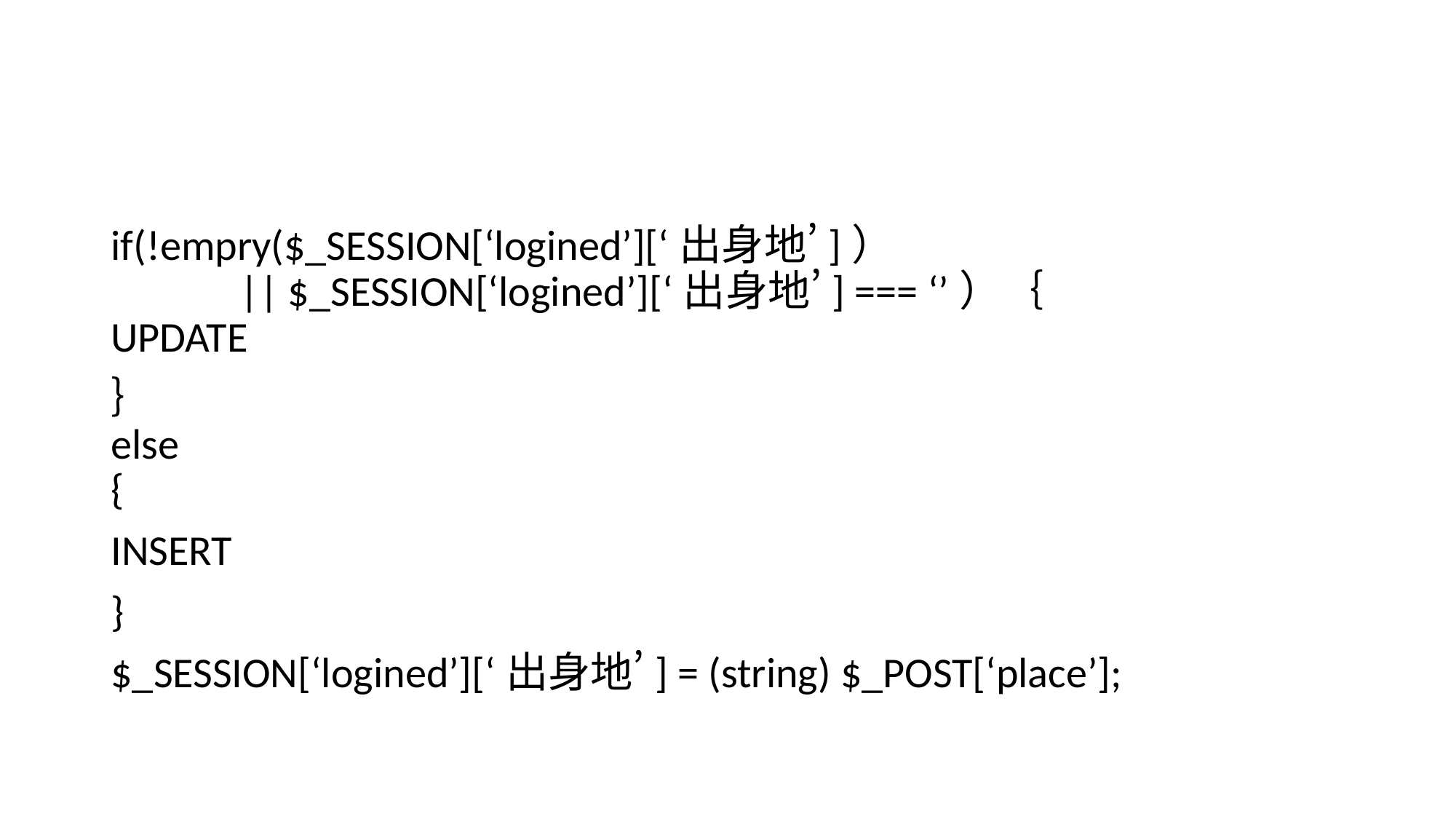

#
if(!empry($_SESSION[‘logined’][‘出身地’]）
	 || $_SESSION[‘logined’][‘出身地’] === ‘’）｛
UPDATE
｝
else
{
INSERT
}
$_SESSION[‘logined’][‘出身地’] = (string) $_POST[‘place’];